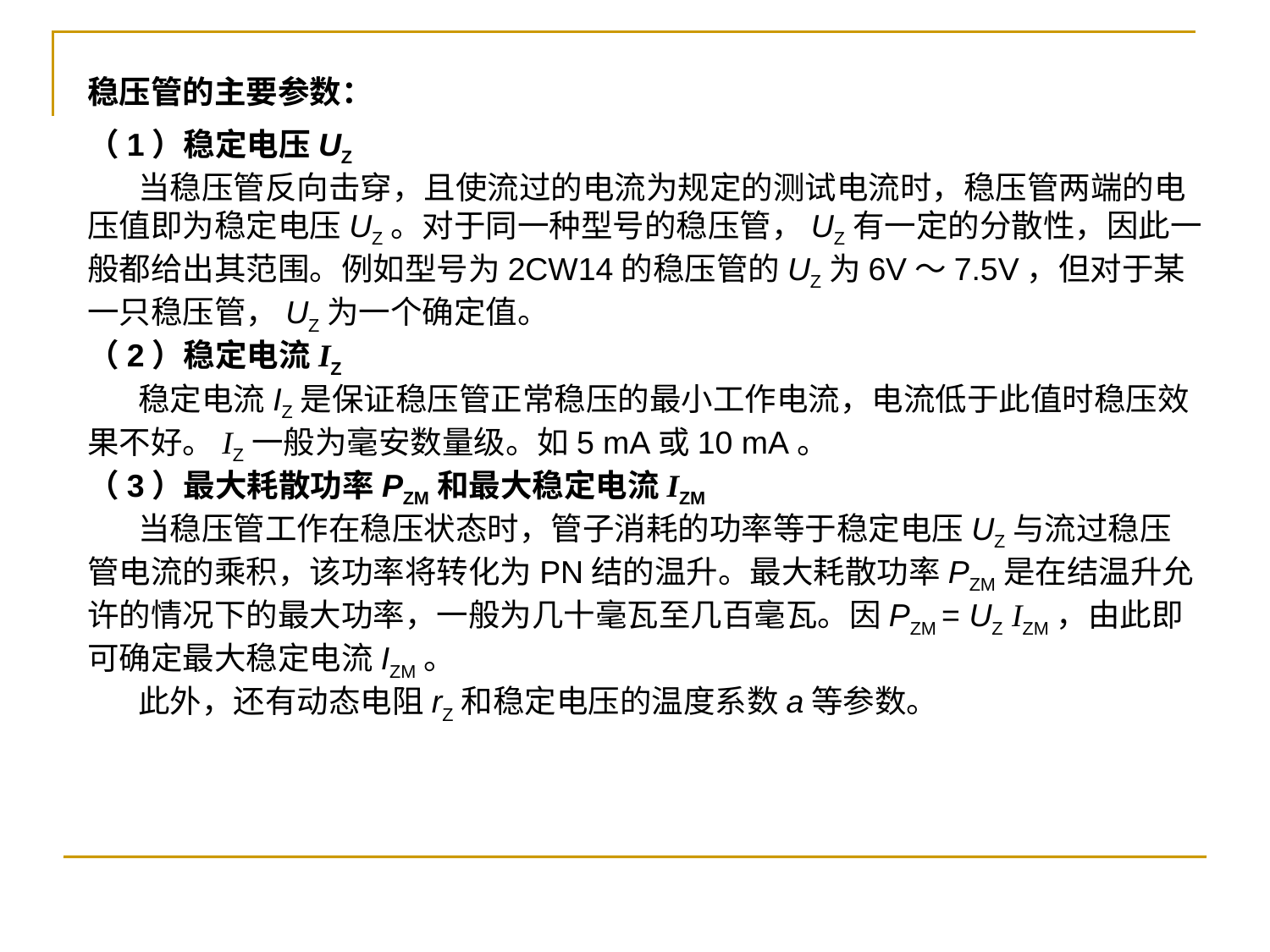

稳压管的主要参数：
（1）稳定电压UZ
      当稳压管反向击穿，且使流过的电流为规定的测试电流时，稳压管两端的电压值即为稳定电压UZ。对于同一种型号的稳压管，UZ有一定的分散性，因此一般都给出其范围。例如型号为2CW14的稳压管的UZ为6V～7.5V，但对于某一只稳压管，UZ为一个确定值。
（2）稳定电流IZ
      稳定电流IZ是保证稳压管正常稳压的最小工作电流，电流低于此值时稳压效果不好。IZ一般为毫安数量级。如5 mA或10 mA。
（3）最大耗散功率PZM和最大稳定电流IZM
      当稳压管工作在稳压状态时，管子消耗的功率等于稳定电压UZ与流过稳压管电流的乘积，该功率将转化为PN结的温升。最大耗散功率PZM是在结温升允许的情况下的最大功率，一般为几十毫瓦至几百毫瓦。因PZM = UZ IZM，由此即可确定最大稳定电流IZM。
      此外，还有动态电阻rZ和稳定电压的温度系数a等参数。